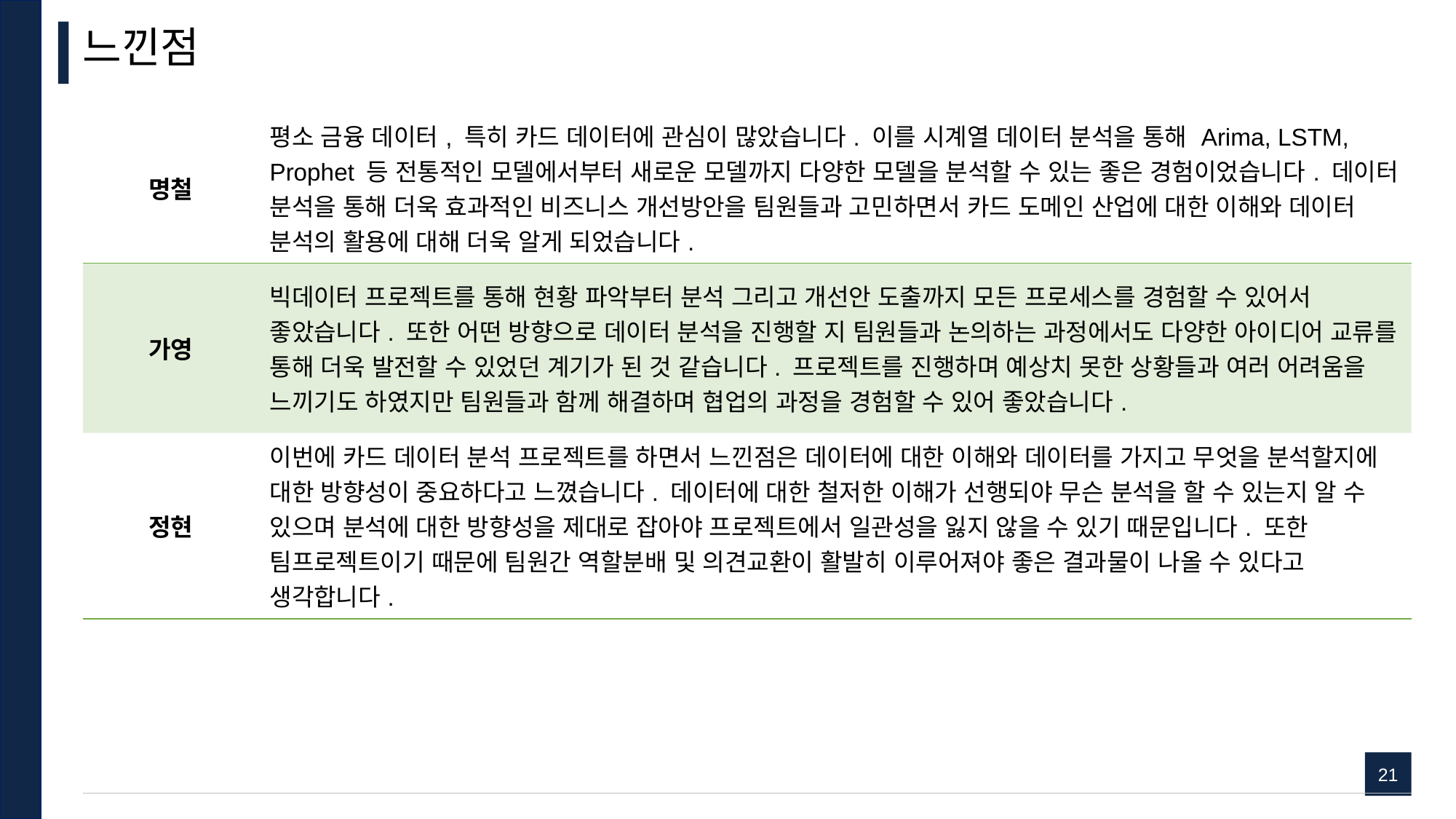

느낀점

| 명철 | 평소 금융 데이터, 특히 카드 데이터에 관심이 많았습니다. 이를 시계열 데이터 분석을 통해 Arima, LSTM, Prophet 등 전통적인 모델에서부터 새로운 모델까지 다양한 모델을 분석할 수 있는 좋은 경험이었습니다. 데이터 분석을 통해 더욱 효과적인 비즈니스 개선방안을 팀원들과 고민하면서 카드 도메인 산업에 대한 이해와 데이터 분석의 활용에 대해 더욱 알게 되었습니다. |
| --- | --- |
| 가영 | 빅데이터 프로젝트를 통해 현황 파악부터 분석 그리고 개선안 도출까지 모든 프로세스를 경험할 수 있어서 좋았습니다. 또한 어떤 방향으로 데이터 분석을 진행할 지 팀원들과 논의하는 과정에서도 다양한 아이디어 교류를 통해 더욱 발전할 수 있었던 계기가 된 것 같습니다. 프로젝트를 진행하며 예상치 못한 상황들과 여러 어려움을 느끼기도 하였지만 팀원들과 함께 해결하며 협업의 과정을 경험할 수 있어 좋았습니다. |
| 정현 | 이번에 카드 데이터 분석 프로젝트를 하면서 느낀점은 데이터에 대한 이해와 데이터를 가지고 무엇을 분석할지에 대한 방향성이 중요하다고 느꼈습니다. 데이터에 대한 철저한 이해가 선행되야 무슨 분석을 할 수 있는지 알 수 있으며 분석에 대한 방향성을 제대로 잡아야 프로젝트에서 일관성을 잃지 않을 수 있기 때문입니다. 또한 팀프로젝트이기 때문에 팀원간 역할분배 및 의견교환이 활발히 이루어져야 좋은 결과물이 나올 수 있다고 생각합니다. |
21